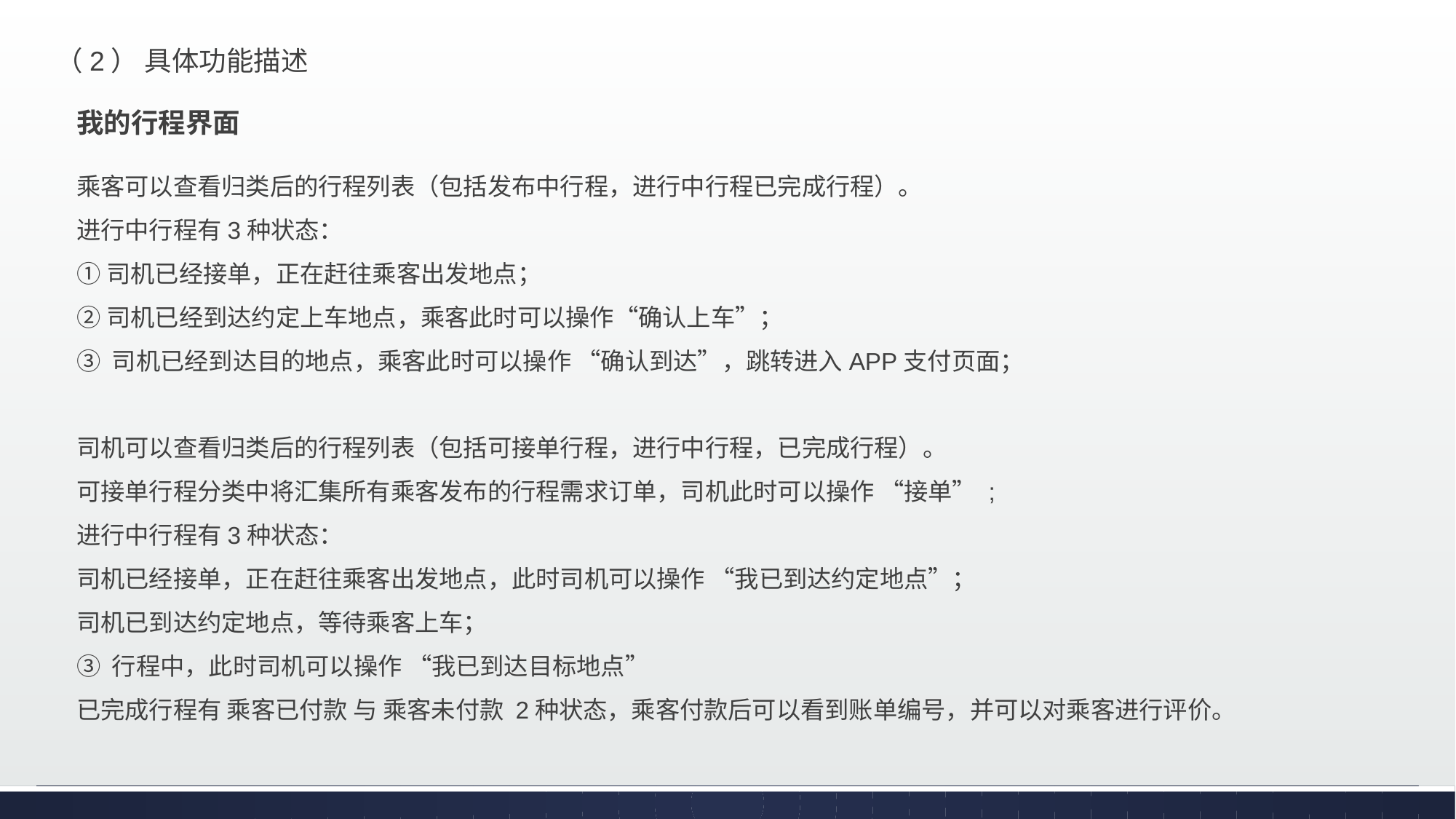

（2） 具体功能描述
我的行程界面
乘客可以查看归类后的行程列表（包括发布中行程，进行中行程已完成行程）。
进行中行程有3种状态：
①司机已经接单，正在赶往乘客出发地点；
②司机已经到达约定上车地点，乘客此时可以操作“确认上车”；
③ 司机已经到达目的地点，乘客此时可以操作 “确认到达”，跳转进入APP支付页面；

司机可以查看归类后的行程列表（包括可接单行程，进行中行程，已完成行程）。
可接单行程分类中将汇集所有乘客发布的行程需求订单，司机此时可以操作 “接单” ;
进行中行程有3种状态：
司机已经接单，正在赶往乘客出发地点，此时司机可以操作 “我已到达约定地点”；
司机已到达约定地点，等待乘客上车；
③ 行程中，此时司机可以操作 “我已到达目标地点”
已完成行程有 乘客已付款 与 乘客未付款 2种状态，乘客付款后可以看到账单编号，并可以对乘客进行评价。